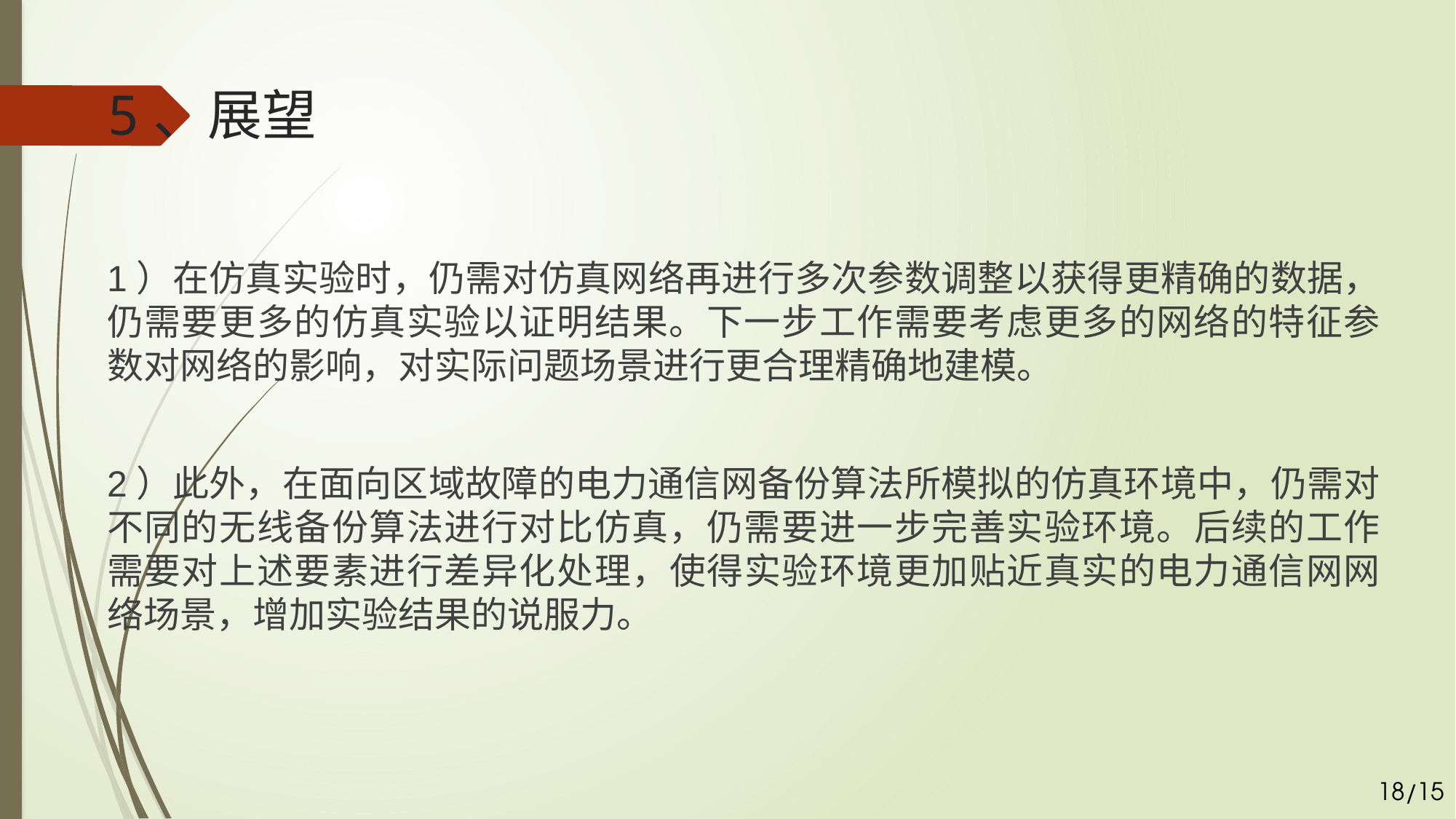

# 5、展望
1）在仿真实验时，仍需对仿真网络再进行多次参数调整以获得更精确的数据，仍需要更多的仿真实验以证明结果。下一步工作需要考虑更多的网络的特征参数对网络的影响，对实际问题场景进行更合理精确地建模。

2）此外，在面向区域故障的电力通信网备份算法所模拟的仿真环境中，仍需对不同的无线备份算法进行对比仿真，仍需要进一步完善实验环境。后续的工作需要对上述要素进行差异化处理，使得实验环境更加贴近真实的电力通信网网络场景，增加实验结果的说服力。

18/15